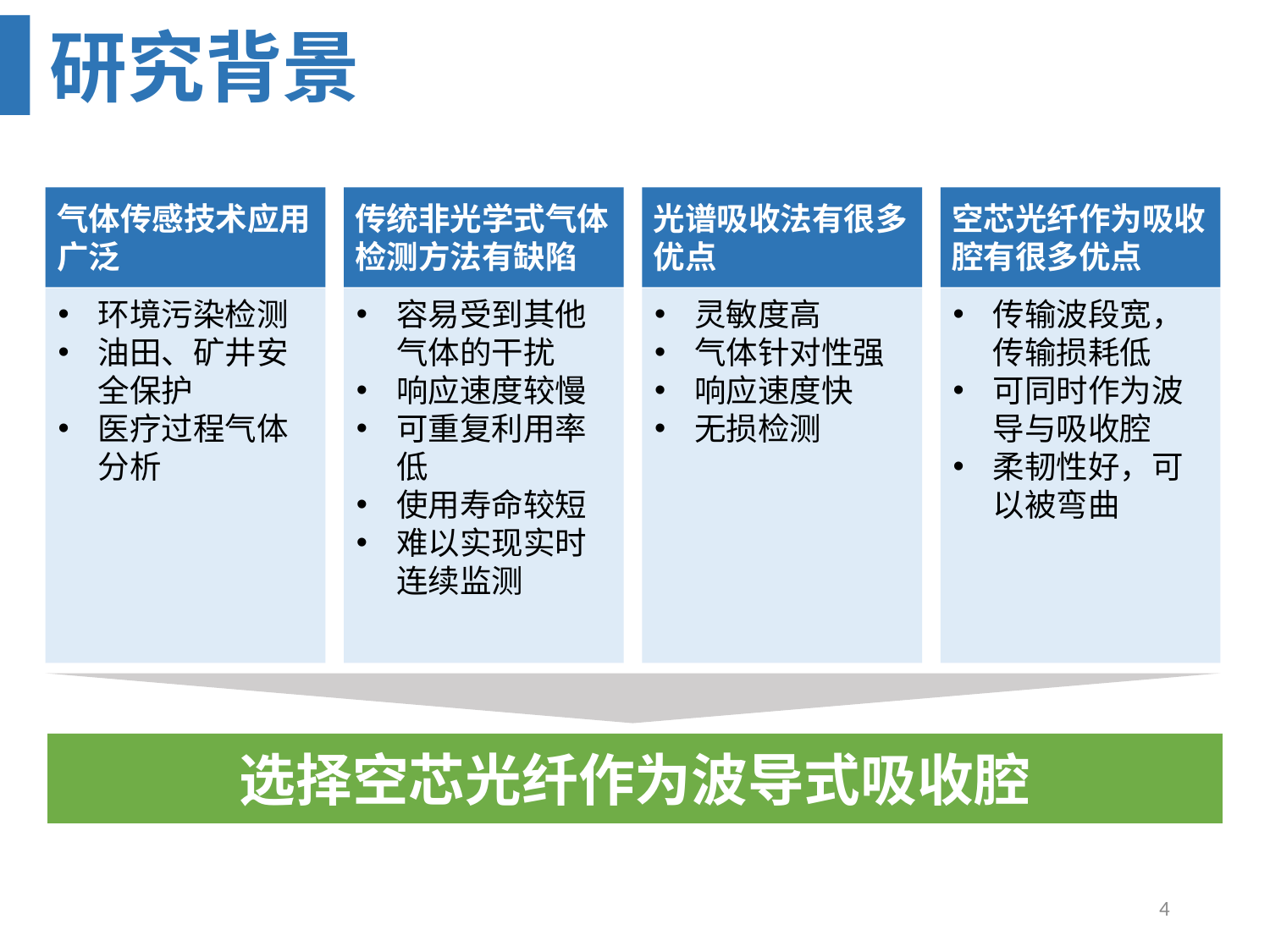

研究背景
气体传感技术应用
广泛
传统非光学式气体
检测方法有缺陷
光谱吸收法有很多
优点
空芯光纤作为吸收
腔有很多优点
环境污染检测
油田、矿井安全保护
医疗过程气体分析
容易受到其他气体的干扰
响应速度较慢
可重复利用率低
使用寿命较短
难以实现实时连续监测
灵敏度高
气体针对性强
响应速度快
无损检测
传输波段宽，传输损耗低
可同时作为波导与吸收腔
柔韧性好，可以被弯曲

选择空芯光纤作为波导式吸收腔
4